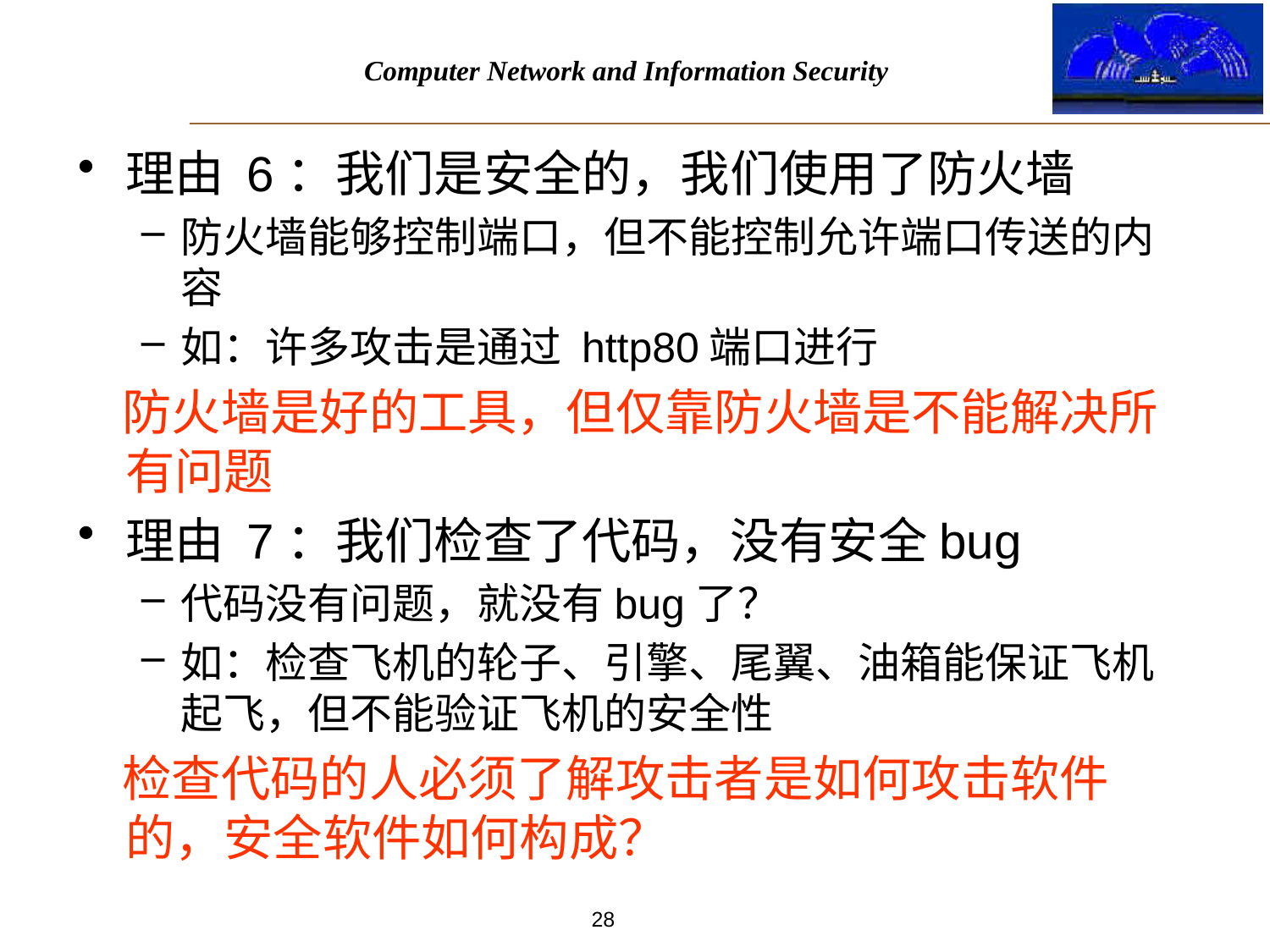

理由 6：我们是安全的，我们使用了防火墙
防火墙能够控制端口，但不能控制允许端口传送的内容
如：许多攻击是通过 http80端口进行
   防火墙是好的工具，但仅靠防火墙是不能解决所有问题
理由 7：我们检查了代码，没有安全bug
代码没有问题，就没有bug了？
如：检查飞机的轮子、引擎、尾翼、油箱能保证飞机起飞，但不能验证飞机的安全性
   检查代码的人必须了解攻击者是如何攻击软件的，安全软件如何构成？
28